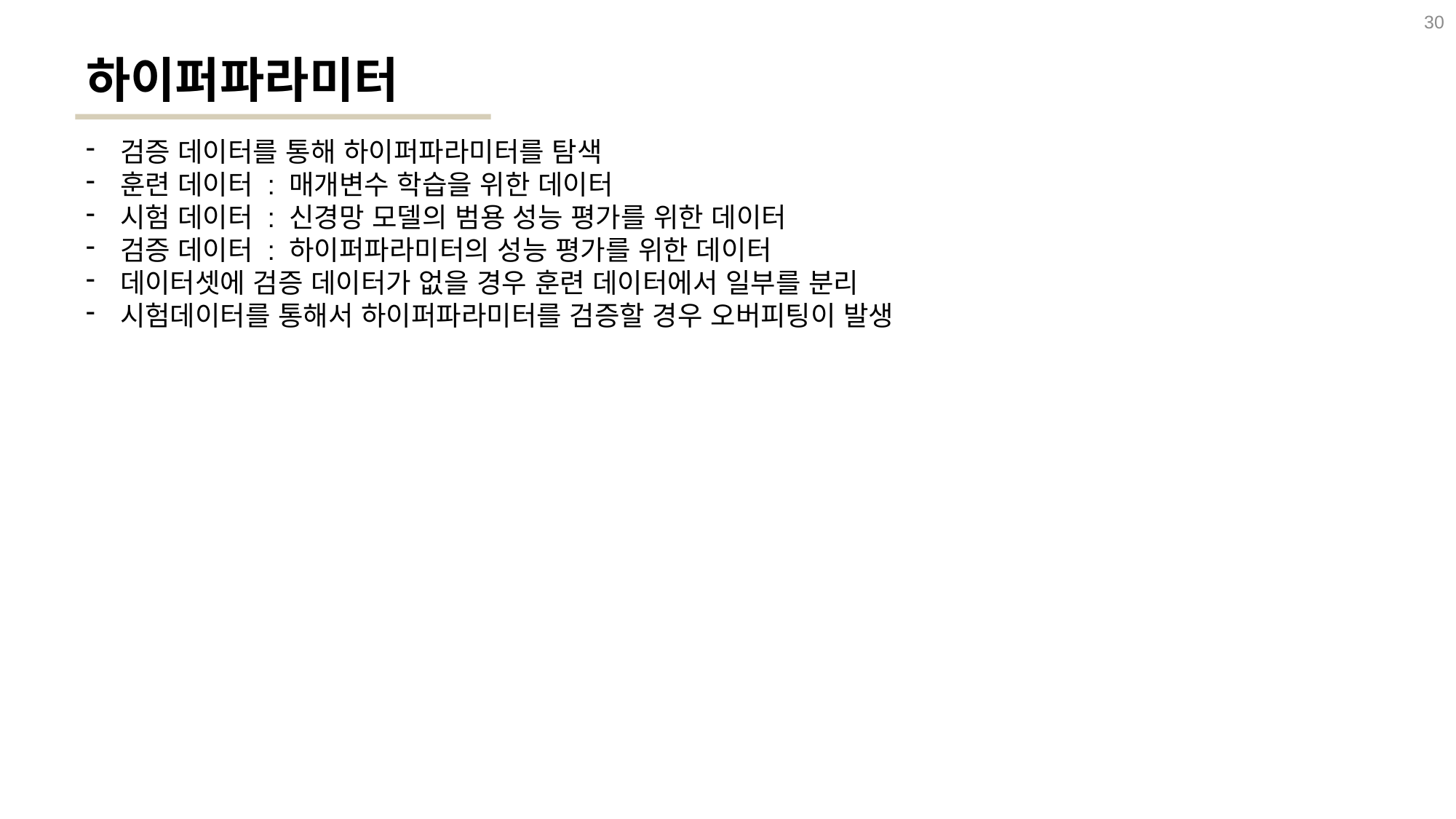

30
하이퍼파라미터

검증 데이터를 통해 하이퍼파라미터를 탐색
훈련 데이터 : 매개변수 학습을 위한 데이터
시험 데이터 : 신경망 모델의 범용 성능 평가를 위한 데이터
검증 데이터 : 하이퍼파라미터의 성능 평가를 위한 데이터
데이터셋에 검증 데이터가 없을 경우 훈련 데이터에서 일부를 분리
시험데이터를 통해서 하이퍼파라미터를 검증할 경우 오버피팅이 발생